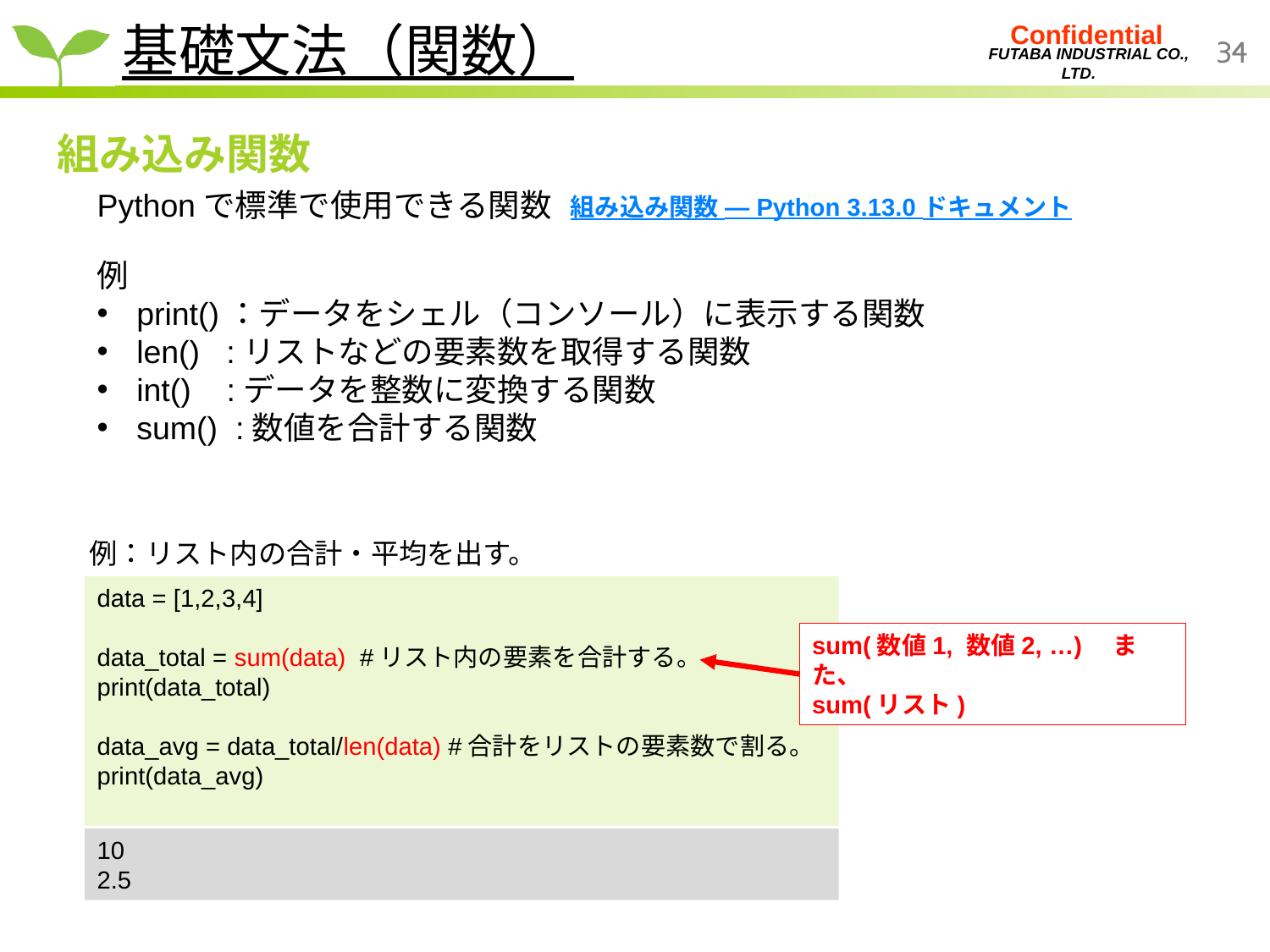

基礎文法（関数）
組み込み関数
Pythonで標準で使用できる関数
組み込み関数 — Python 3.13.0 ドキュメント
例
print()：データをシェル（コンソール）に表示する関数
len()   :リストなどの要素数を取得する関数
int()    :データを整数に変換する関数
sum()  :数値を合計する関数
例：リスト内の合計・平均を出す。
data = [1,2,3,4]

data_total = sum(data)  #リスト内の要素を合計する。
print(data_total)

data_avg = data_total/len(data) #合計をリストの要素数で割る。
print(data_avg)

sum(数値1, 数値2, …)　また、
sum(リスト)
10
2.5